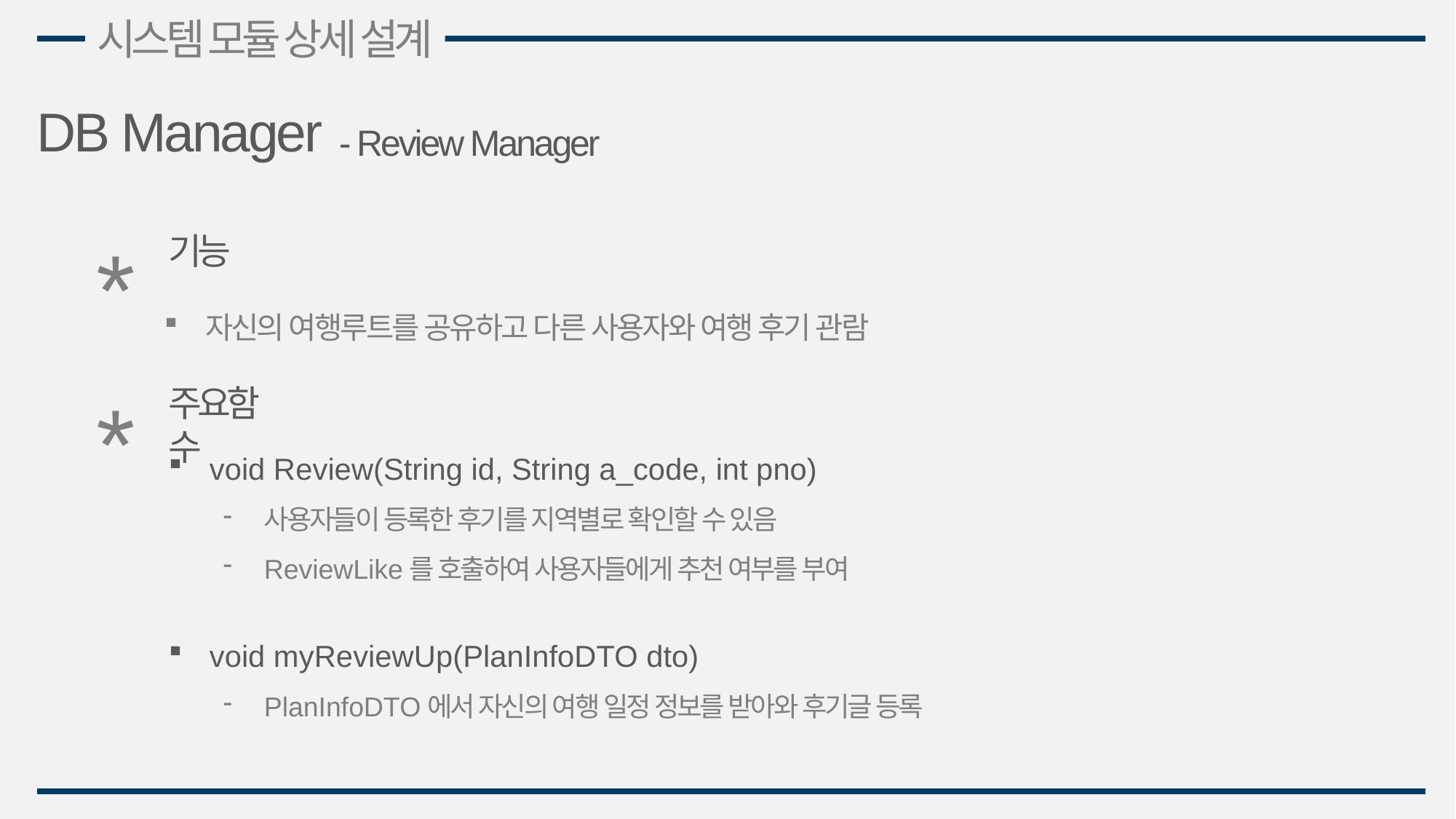

시스템 모듈 상세 설계
DB Manager
- Review Manager
*
기능
자신의 여행루트를 공유하고 다른 사용자와 여행 후기 관람
*
주요함수
void Review(String id, String a_code, int pno)
사용자들이 등록한 후기를 지역별로 확인할 수 있음
ReviewLike를 호출하여 사용자들에게 추천 여부를 부여
void myReviewUp(PlanInfoDTO dto)
PlanInfoDTO에서 자신의 여행 일정 정보를 받아와 후기글 등록